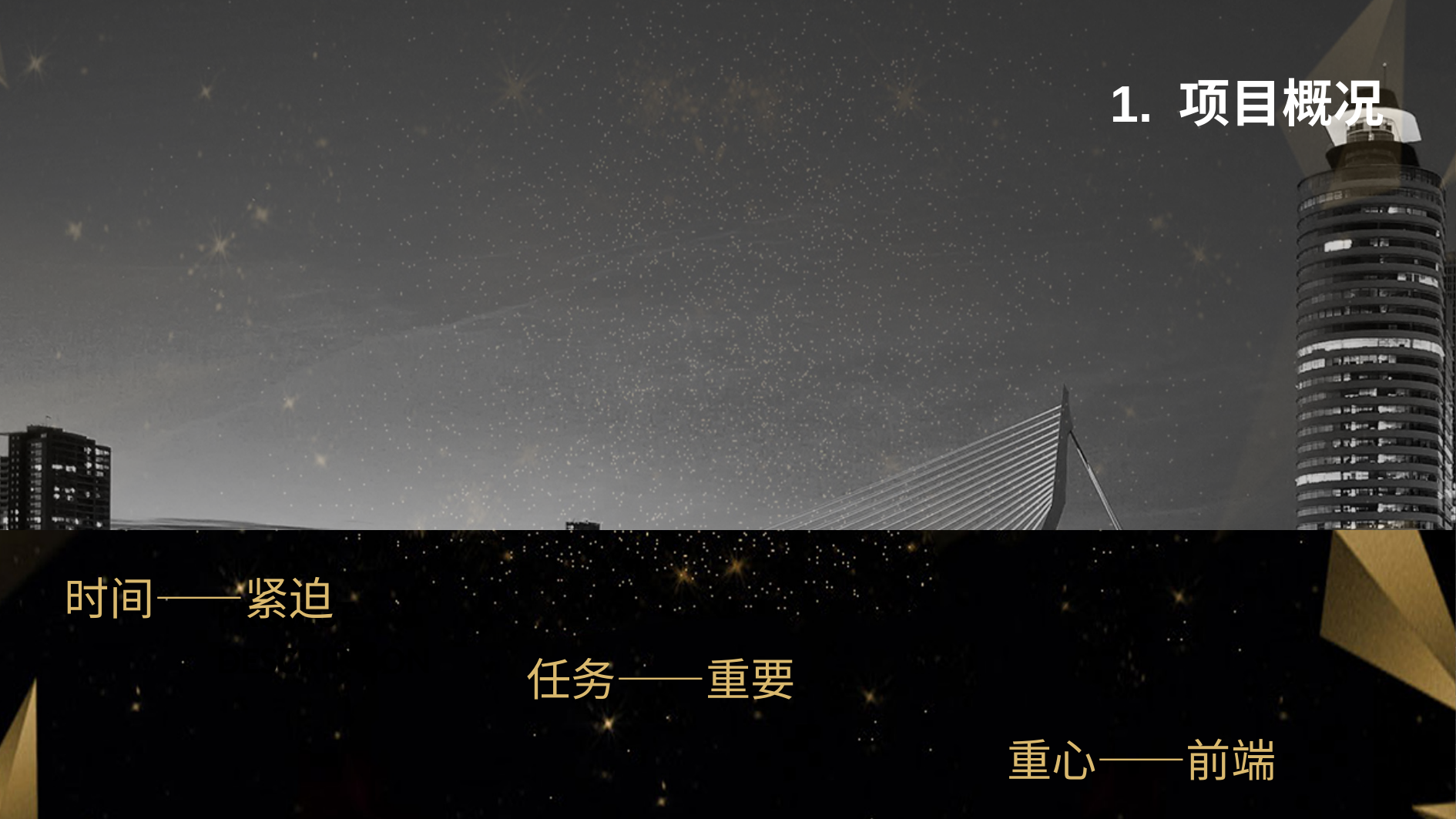

1. 项目概况
时间——紧迫
                                             任务——重要
                                                                                             重心——前端
PROJECT
DESCRIPTION